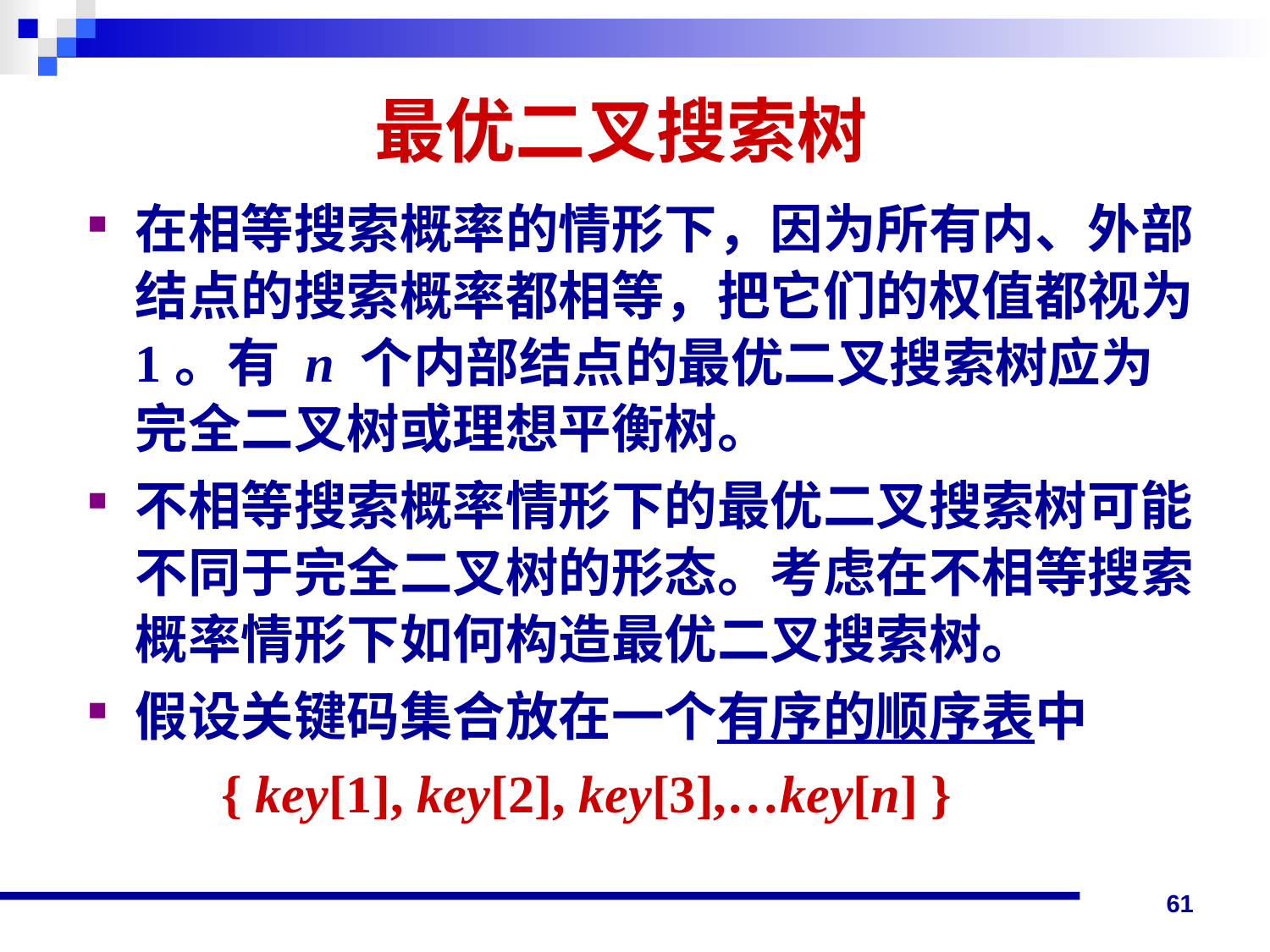

# 最优二叉搜索树
在相等搜索概率的情形下，因为所有内、外部结点的搜索概率都相等，把它们的权值都视为1。有 n 个内部结点的最优二叉搜索树应为完全二叉树或理想平衡树。
不相等搜索概率情形下的最优二叉搜索树可能不同于完全二叉树的形态。考虑在不相等搜索概率情形下如何构造最优二叉搜索树。
假设关键码集合放在一个有序的顺序表中
          { key[1], key[2], key[3],…key[n] }

61